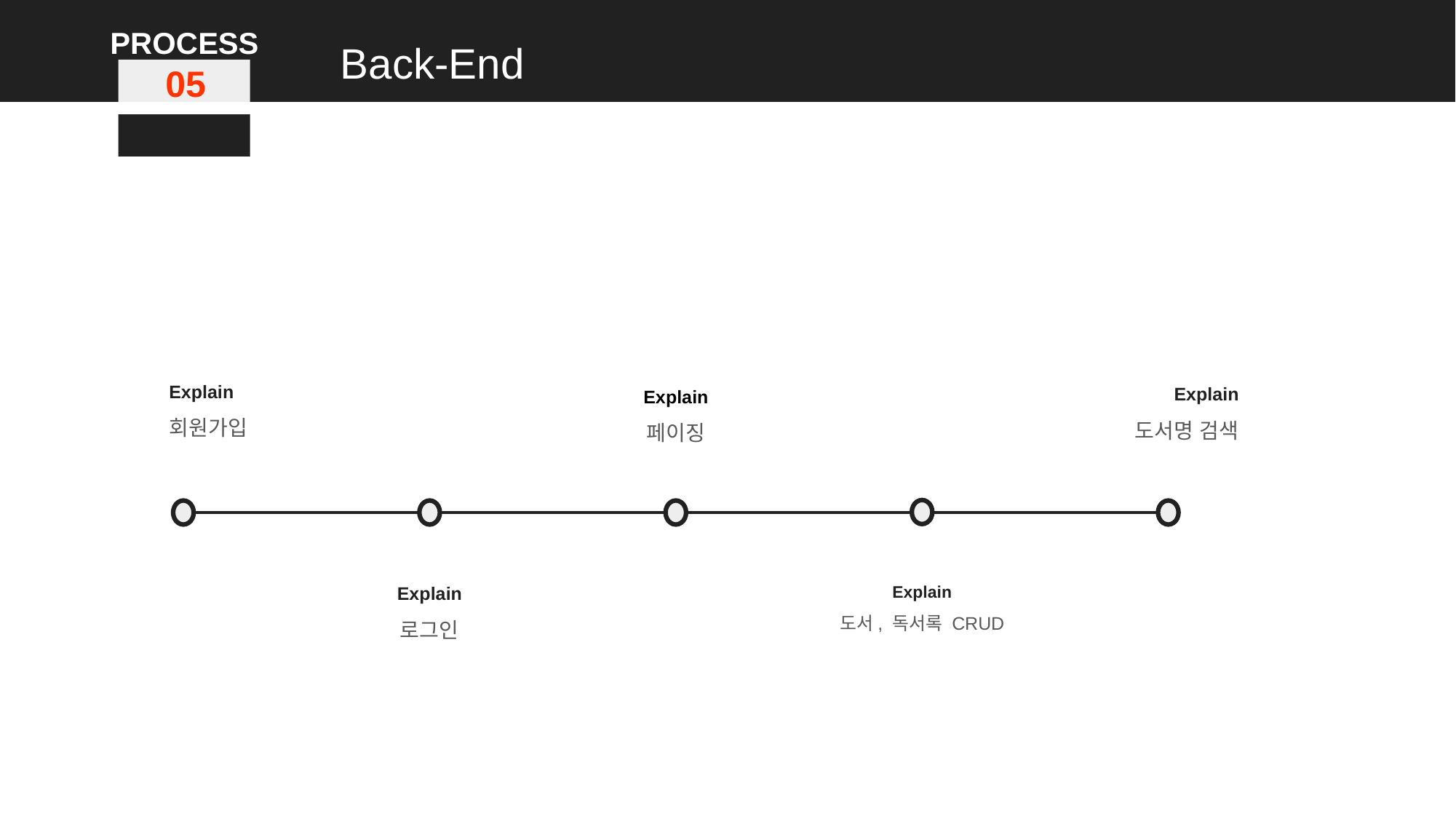

PROCESS
Back-End
05

Explain
회원가입
Explain
도서명 검색
Explain
페이징

Explain
로그인
Explain
도서, 독서록 CRUD